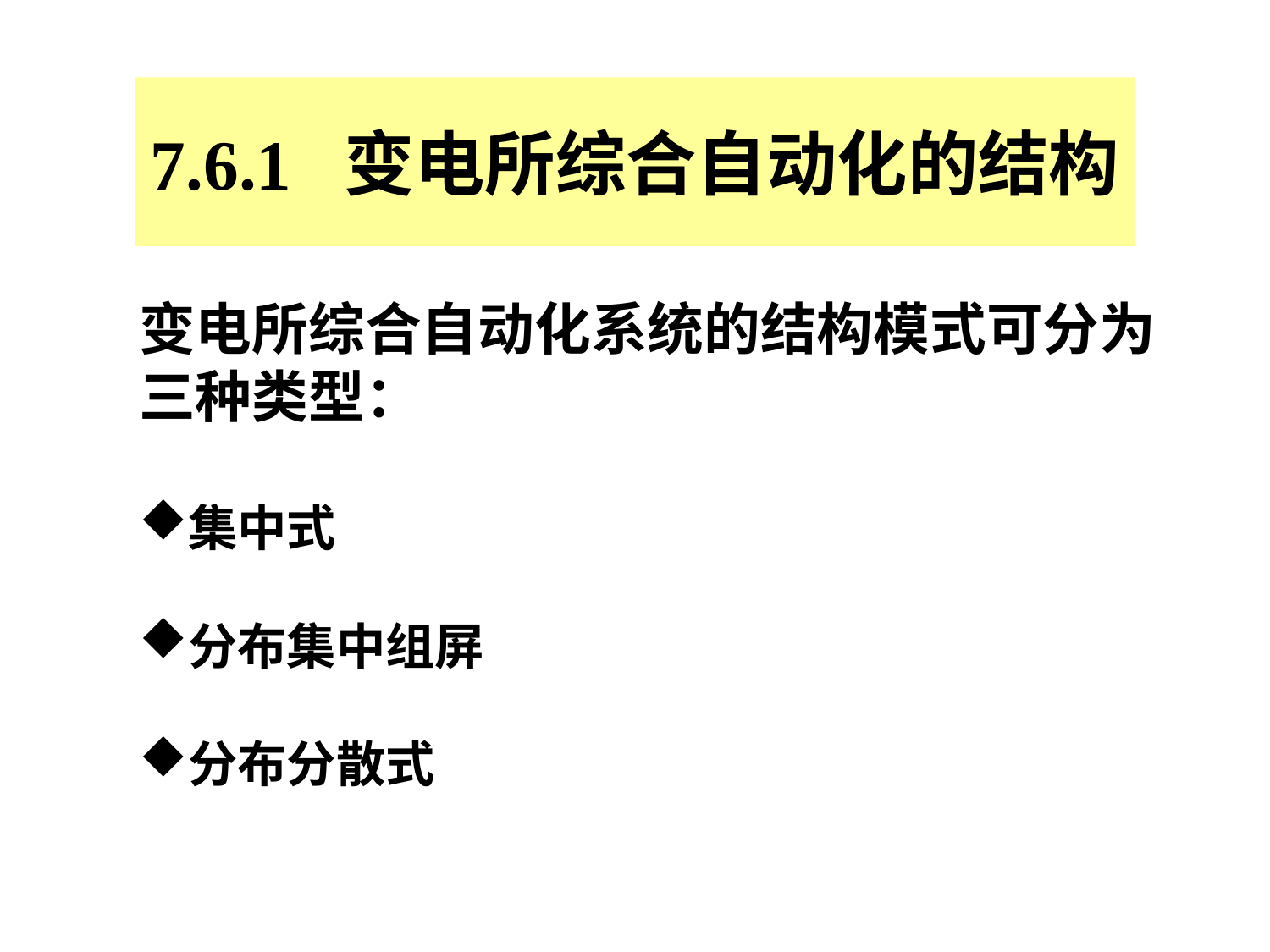

# 7.6.1  变电所综合自动化的结构
变电所综合自动化系统的结构模式可分为
三种类型：

集中式

分布集中组屏

分布分散式